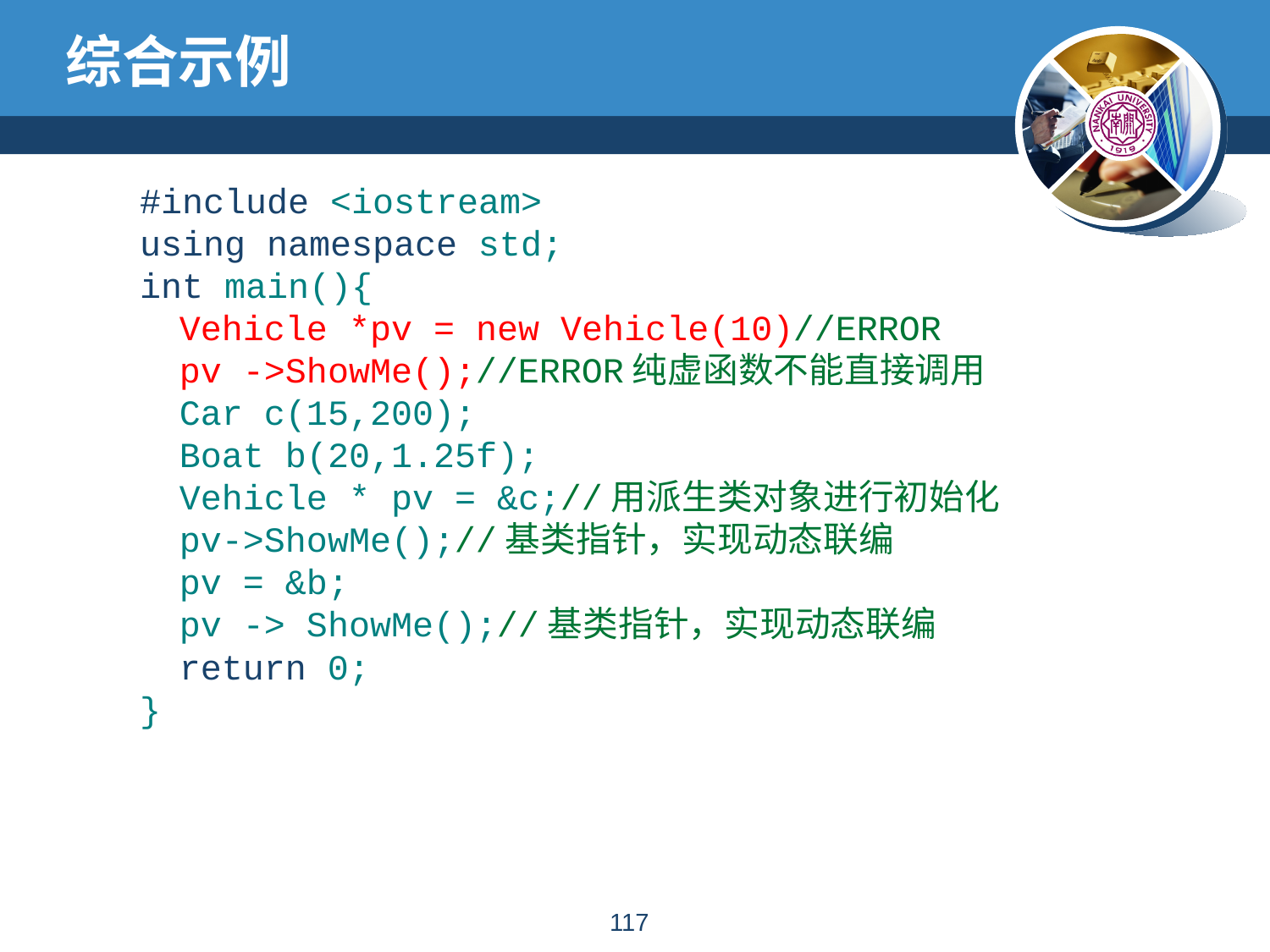

# 综合示例
#include <iostream>
using namespace std;
int main(){
	Vehicle *pv = new Vehicle(10)//ERROR
	pv ->ShowMe();//ERROR纯虚函数不能直接调用
	Car c(15,200);
	Boat b(20,1.25f);
	Vehicle * pv = &c;//用派生类对象进行初始化
	pv->ShowMe();//基类指针，实现动态联编
	pv = &b;
	pv -> ShowMe();//基类指针，实现动态联编
	return 0;
}
117